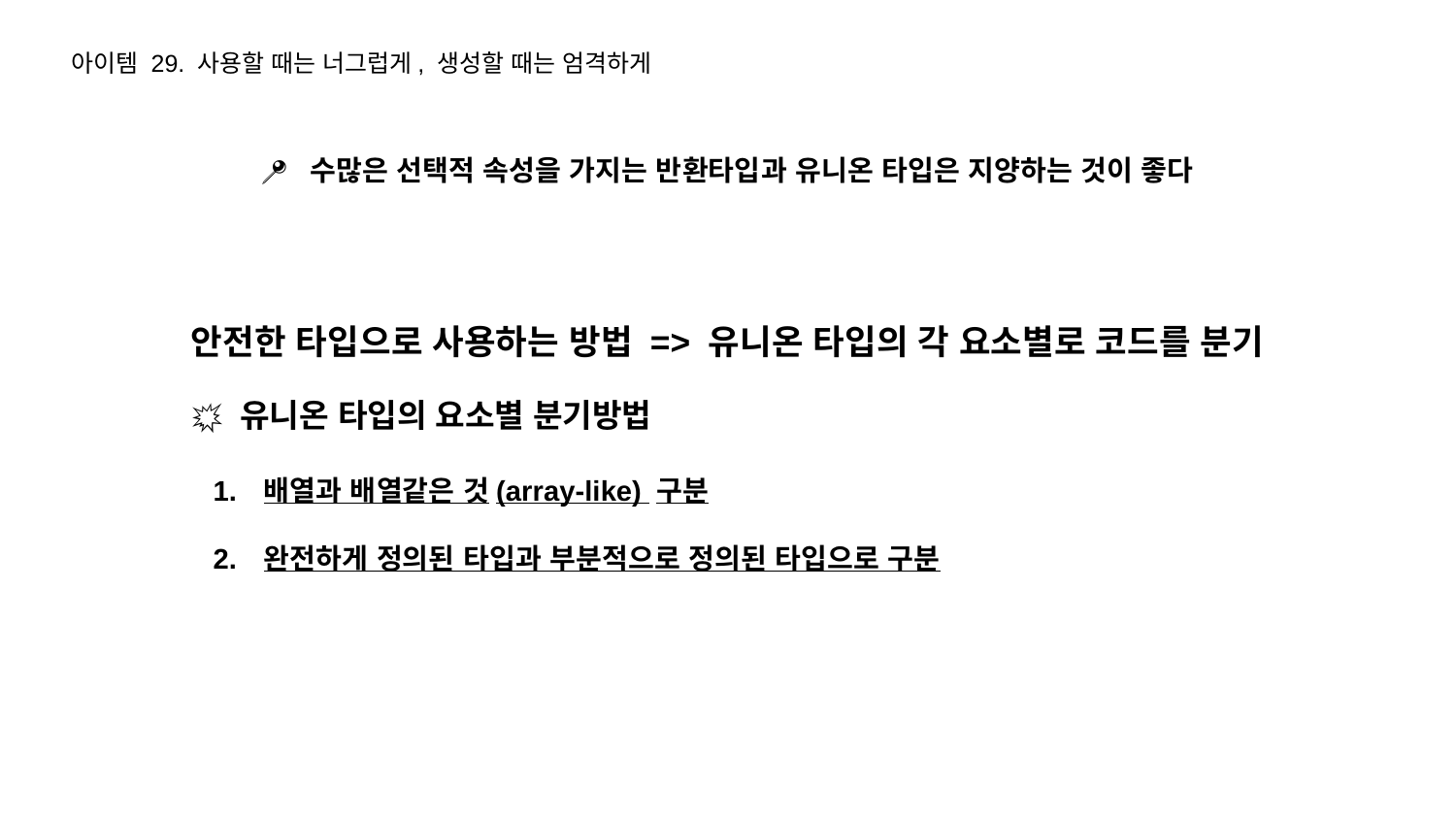

아이템 29. 사용할 때는 너그럽게, 생성할 때는 엄격하게
📍  수많은 선택적 속성을 가지는 반환타입과 유니온 타입은 지양하는 것이 좋다
안전한 타입으로 사용하는 방법 => 유니온 타입의 각 요소별로 코드를 분기

💥 유니온 타입의 요소별 분기방법

배열과 배열같은 것(array-like) 구분

완전하게 정의된 타입과 부분적으로 정의된 타입으로 구분